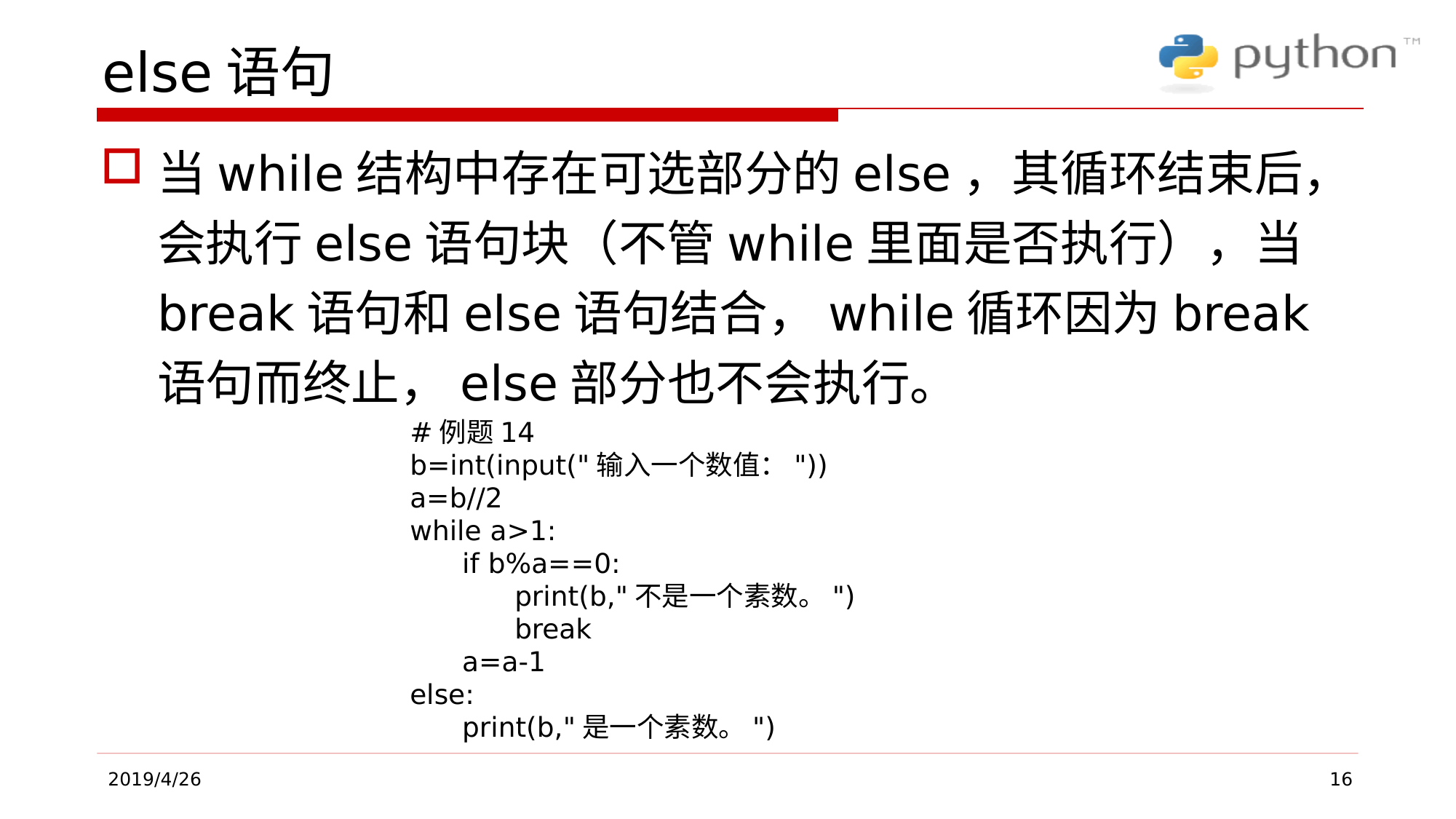

# else语句
当while结构中存在可选部分的else，其循环结束后，会执行else语句块（不管while里面是否执行），当break语句和else语句结合，while循环因为break语句而终止，else部分也不会执行。
#例题14
b=int(input("输入一个数值："))
a=b//2
while a>1:
      if b%a==0:
            print(b,"不是一个素数。")
            break
      a=a-1
else:
      print(b,"是一个素数。")
16
2019/4/26